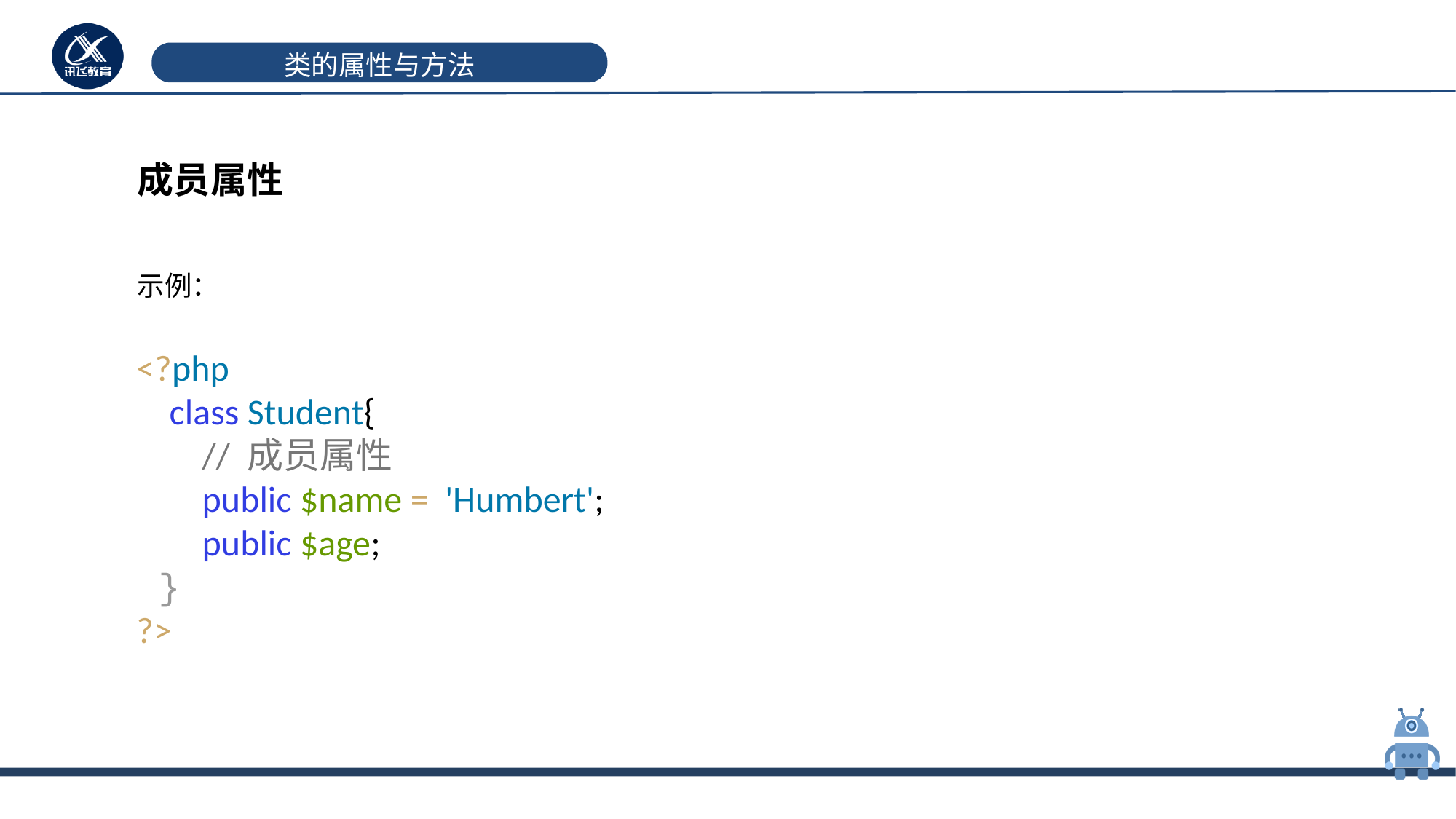

# 类的属性与方法
成员属性
示例：
<?php
    class Student{
        // 成员属性
        public $name =  'Humbert';
        public $age;
 }
?>